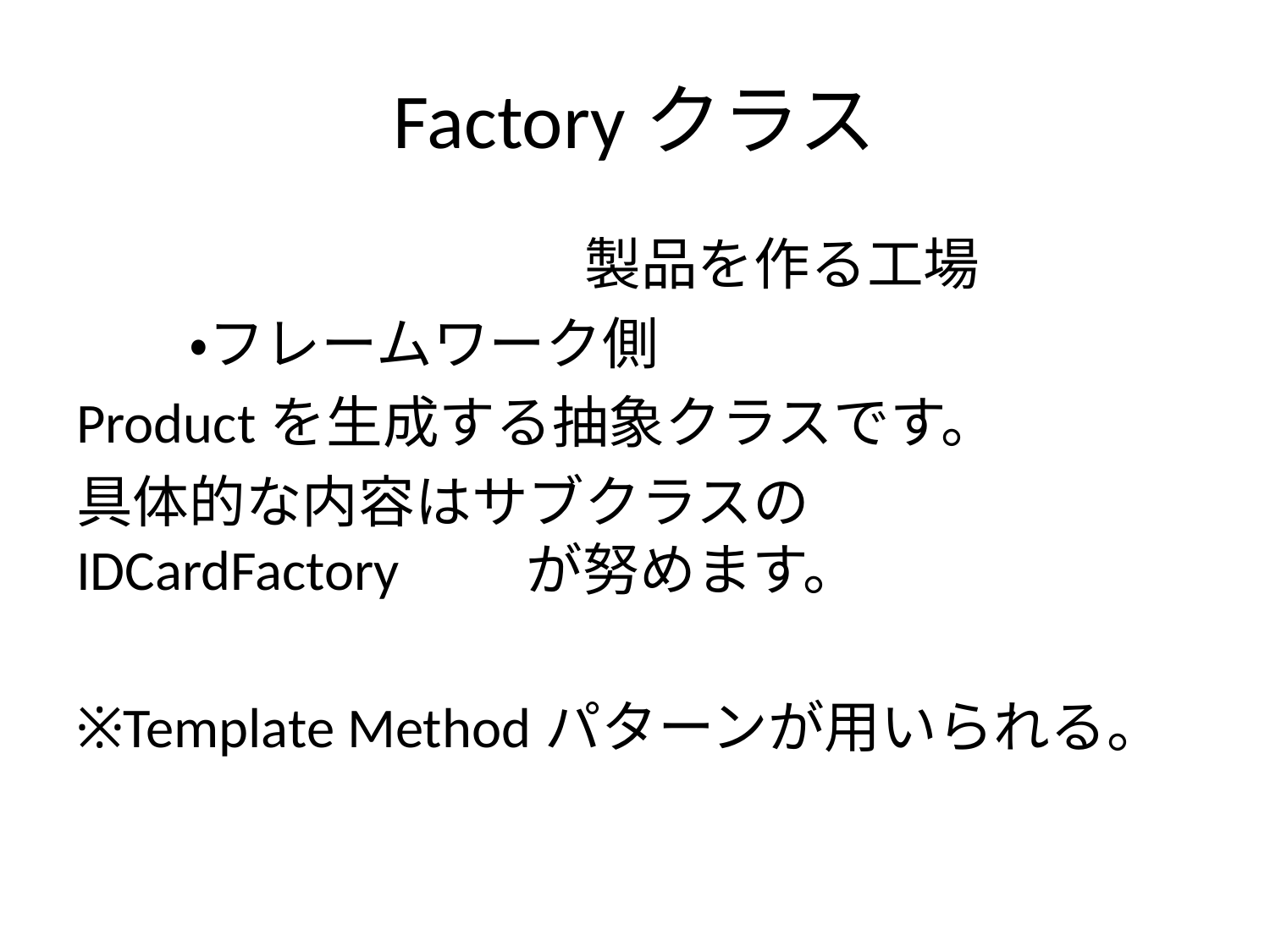

# Factoryクラス
　　　　　　　　　製品を作る工場
　　・フレームワーク側
Productを生成する抽象クラスです。
具体的な内容はサブクラスのIDCardFactory　　が努めます。

※Template Methodパターンが用いられる。